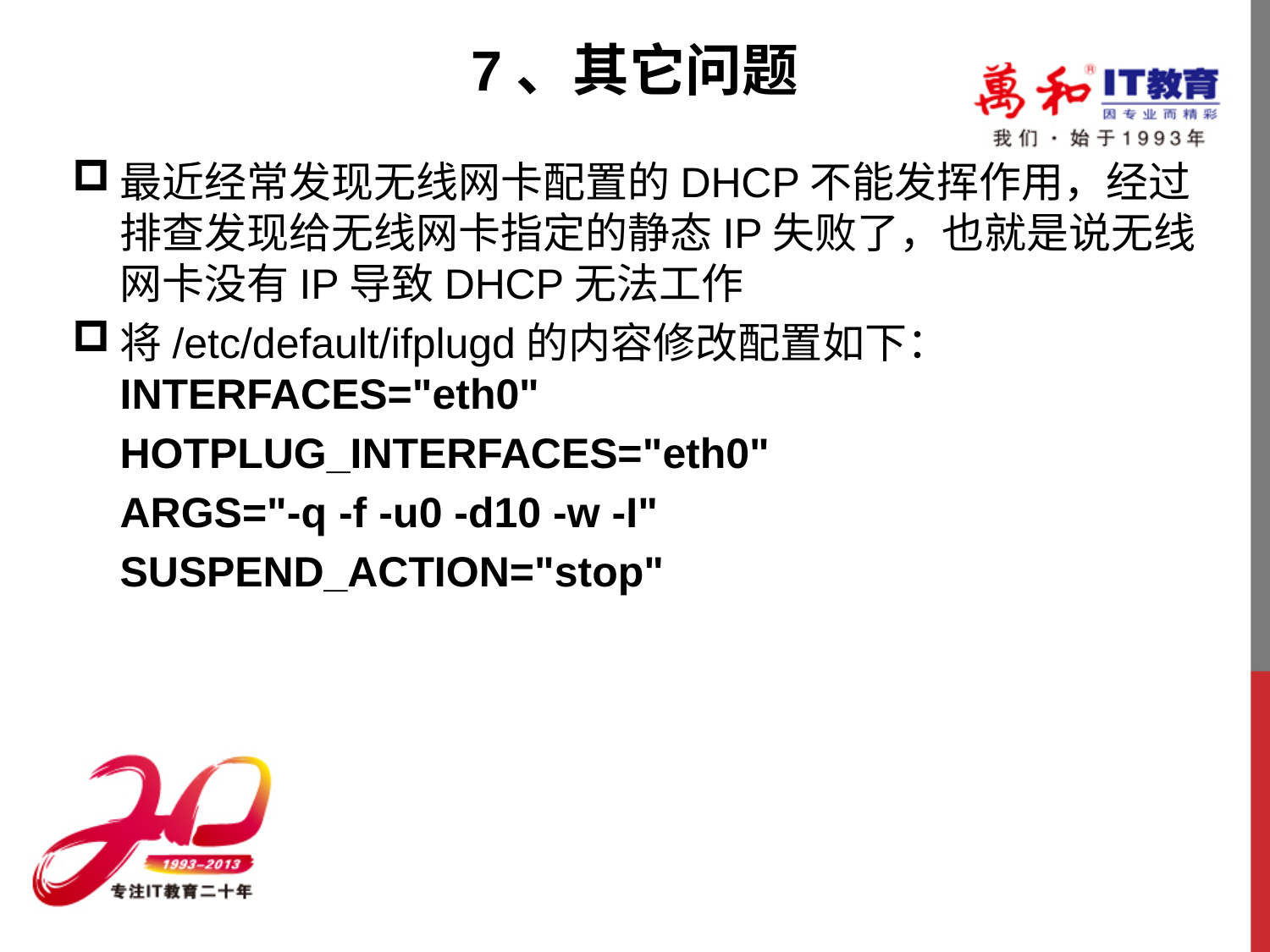

# 7、其它问题
最近经常发现无线网卡配置的DHCP不能发挥作用，经过排查发现给无线网卡指定的静态IP失败了，也就是说无线网卡没有IP导致DHCP无法工作
将/etc/default/ifplugd的内容修改配置如下：
INTERFACES="eth0"
	HOTPLUG_INTERFACES="eth0"
	ARGS="-q -f -u0 -d10 -w -I"
	SUSPEND_ACTION="stop"